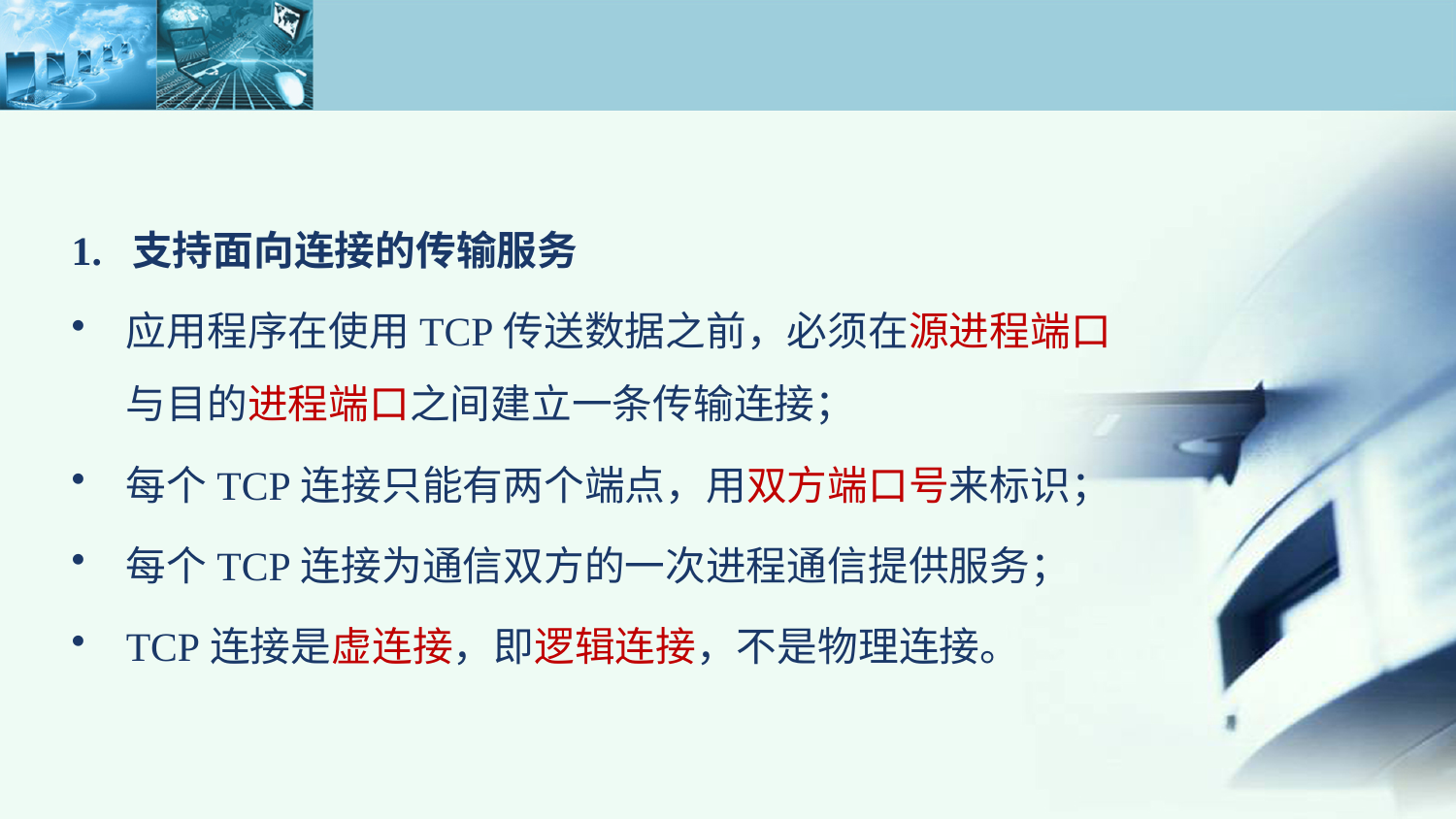

1.  支持面向连接的传输服务
应用程序在使用TCP传送数据之前，必须在源进程端口与目的进程端口之间建立一条传输连接；
每个TCP连接只能有两个端点，用双方端口号来标识；
每个TCP连接为通信双方的一次进程通信提供服务；
TCP连接是虚连接，即逻辑连接，不是物理连接。